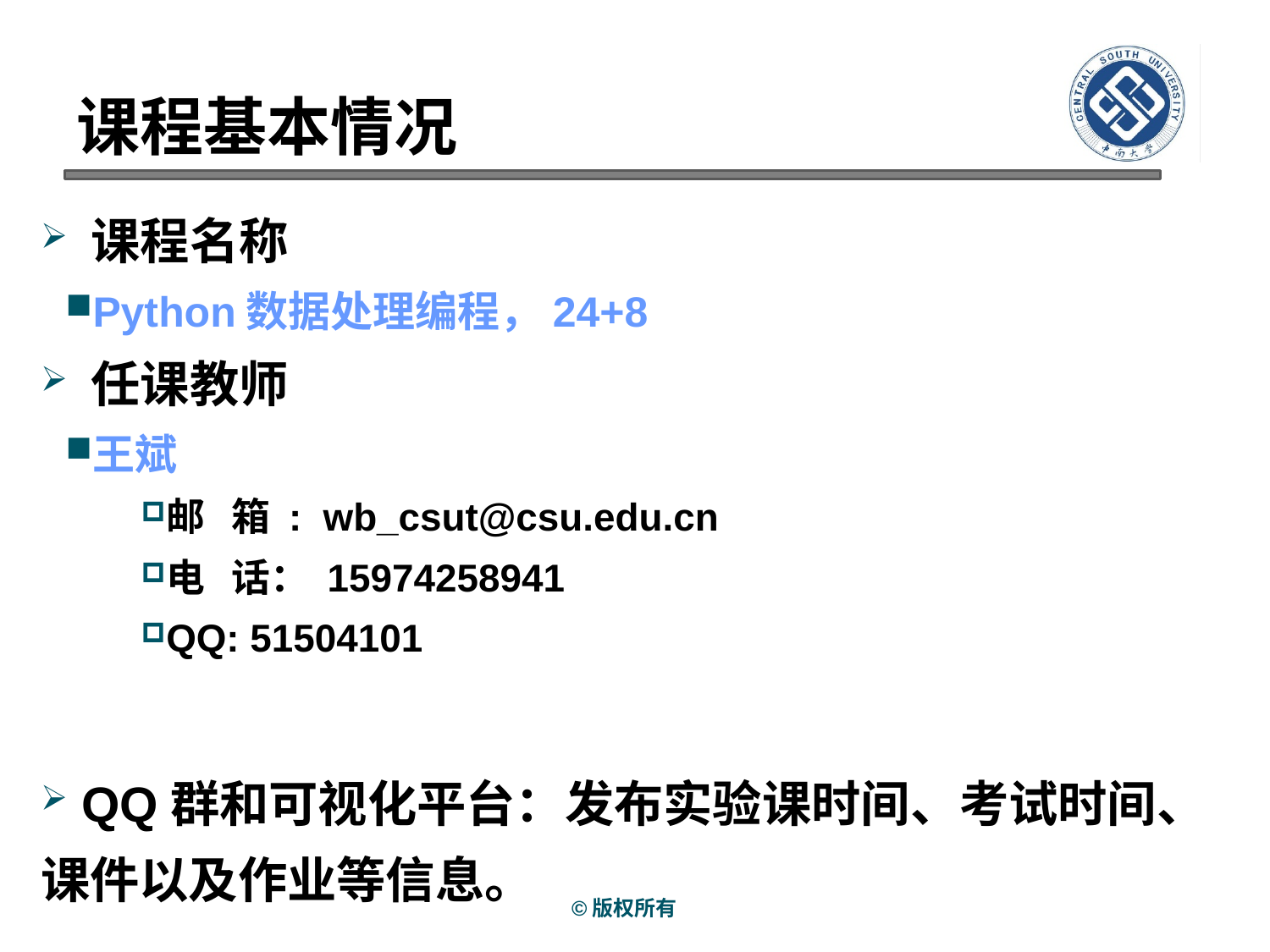

# 课程基本情况
 课程名称
Python数据处理编程，24+8
 任课教师
王斌
邮   箱 :  wb_csut@csu.edu.cn
电   话： 15974258941
QQ: 51504101

 QQ群和可视化平台：发布实验课时间、考试时间、课件以及作业等信息。